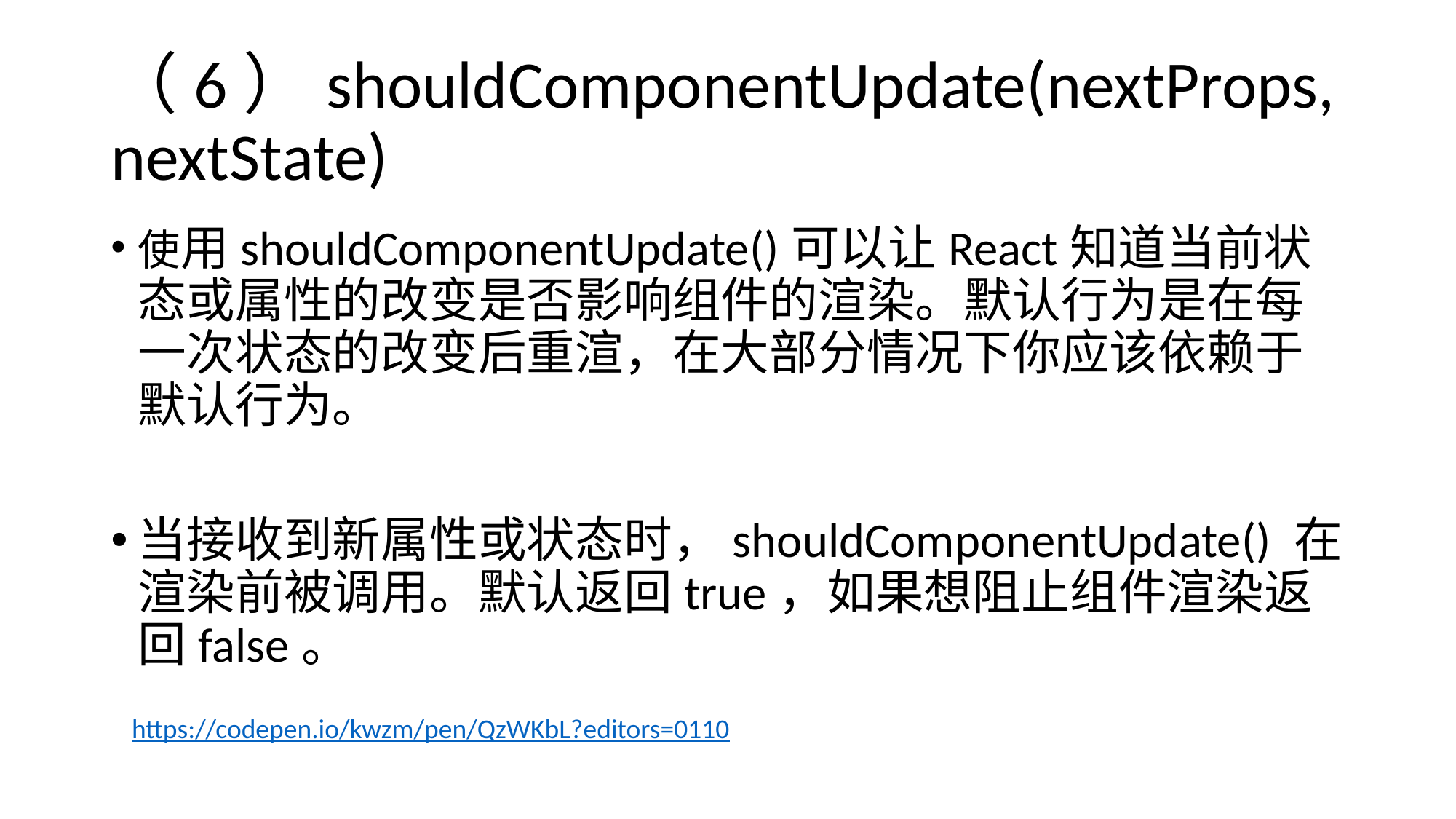

# （6）shouldComponentUpdate(nextProps, nextState)
使用shouldComponentUpdate()可以让React知道当前状态或属性的改变是否影响组件的渲染。默认行为是在每一次状态的改变后重渲，在大部分情况下你应该依赖于默认行为。

当接收到新属性或状态时，shouldComponentUpdate() 在渲染前被调用。默认返回true，如果想阻止组件渲染返回false。
https://codepen.io/kwzm/pen/QzWKbL?editors=0110